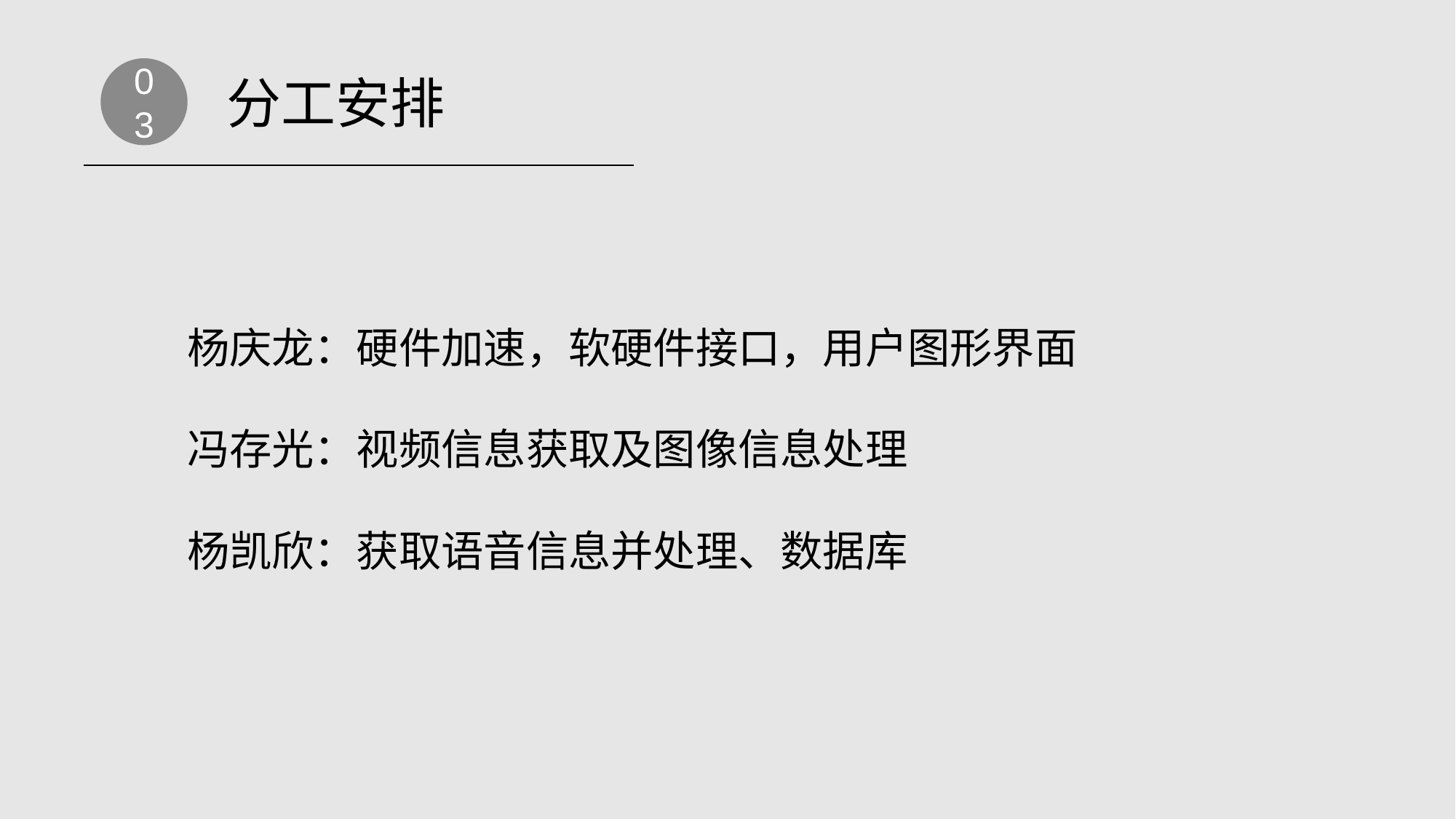

03
分工安排
杨庆龙：硬件加速，软硬件接口，用户图形界面

冯存光：视频信息获取及图像信息处理

杨凯欣：获取语音信息并处理、数据库